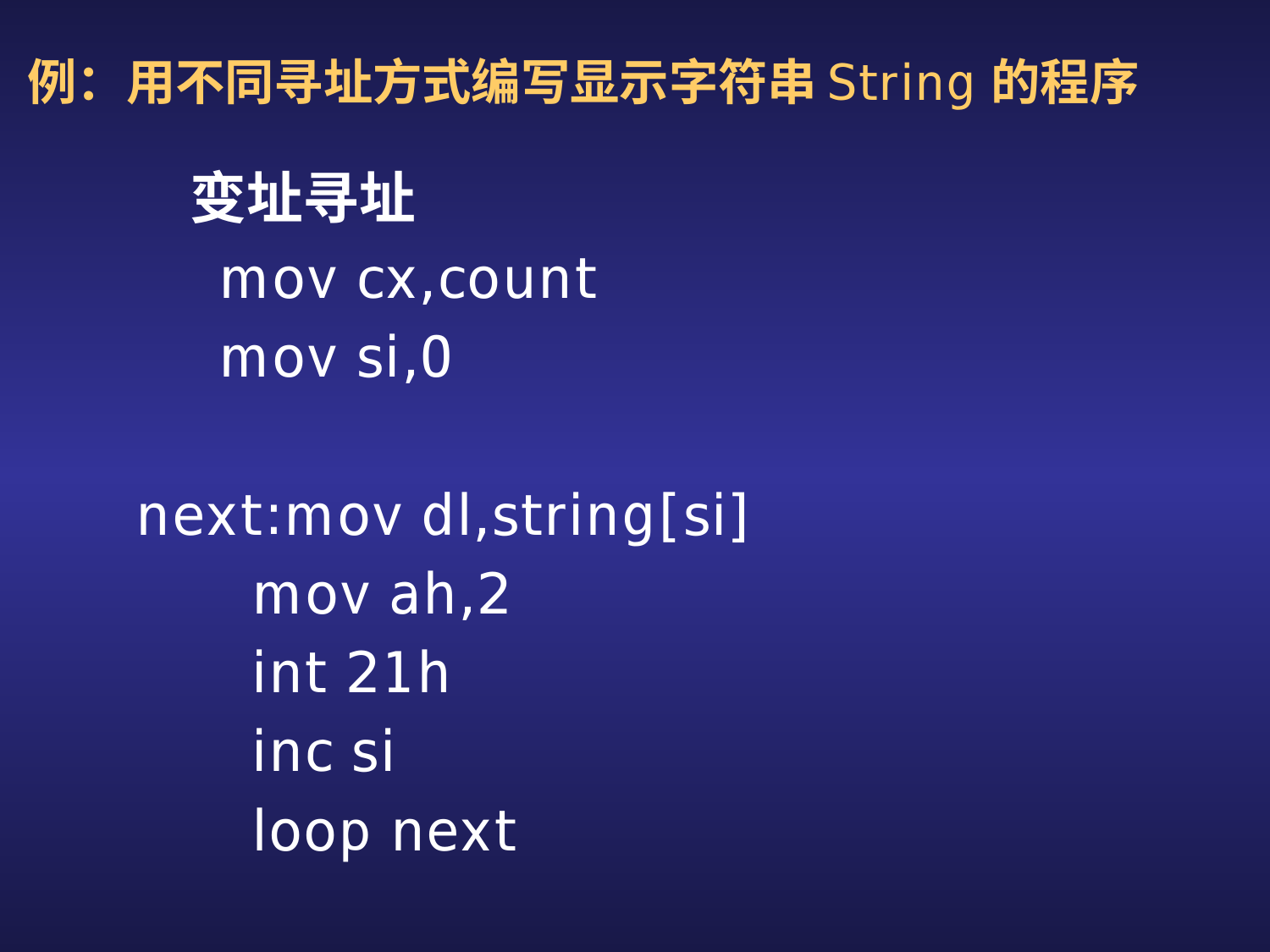

# 例：用不同寻址方式编写显示字符串String的程序
   变址寻址
     mov cx,count
     mov si,0

next:mov dl,string[si]
       mov ah,2
       int 21h
       inc si
       loop next